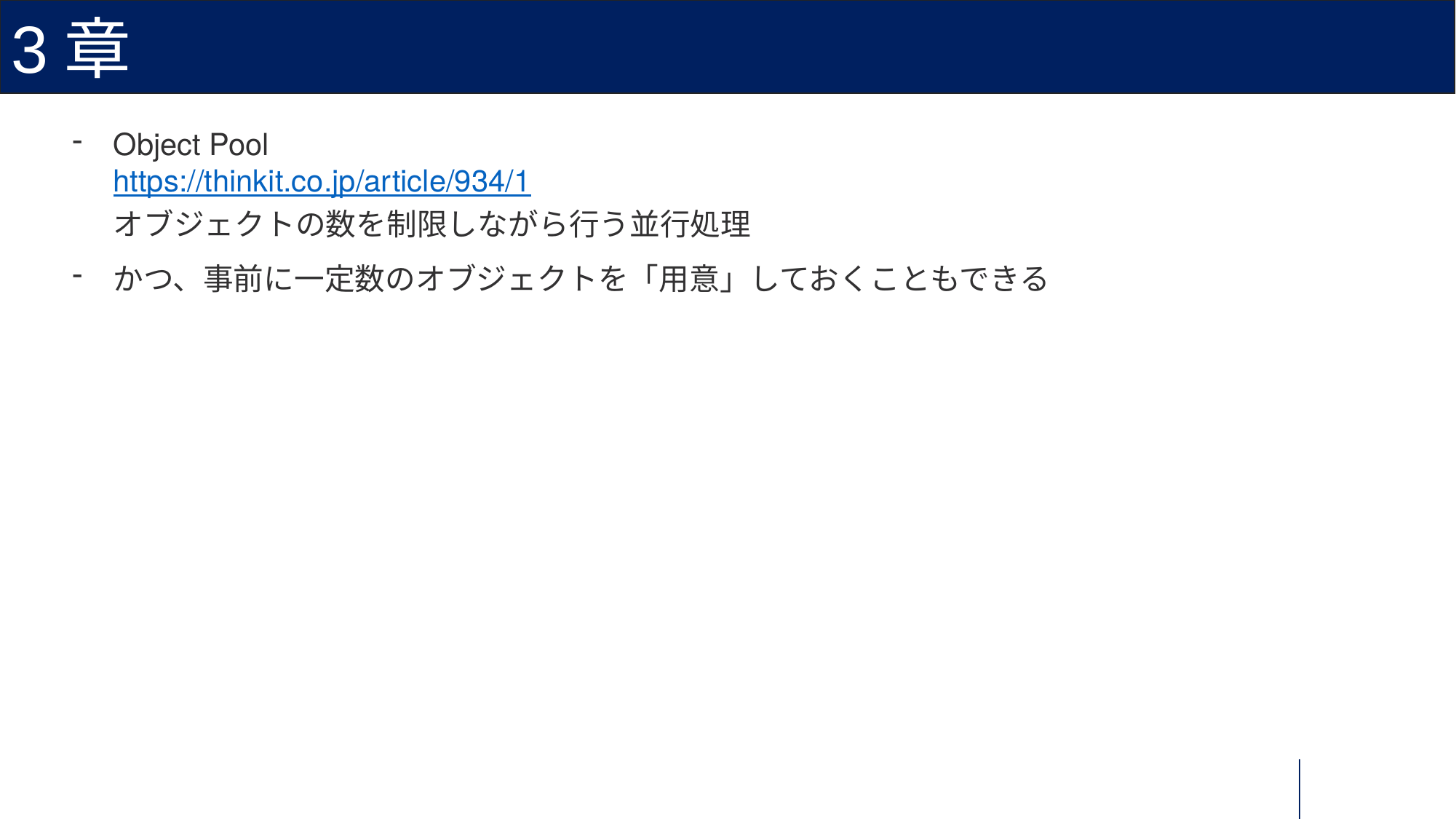

# 3章
Object Pool
https://thinkit.co.jp/article/934/1
オブジェクトの数を制限しながら行う並行処理
かつ、事前に一定数のオブジェクトを「用意」しておくこともできる